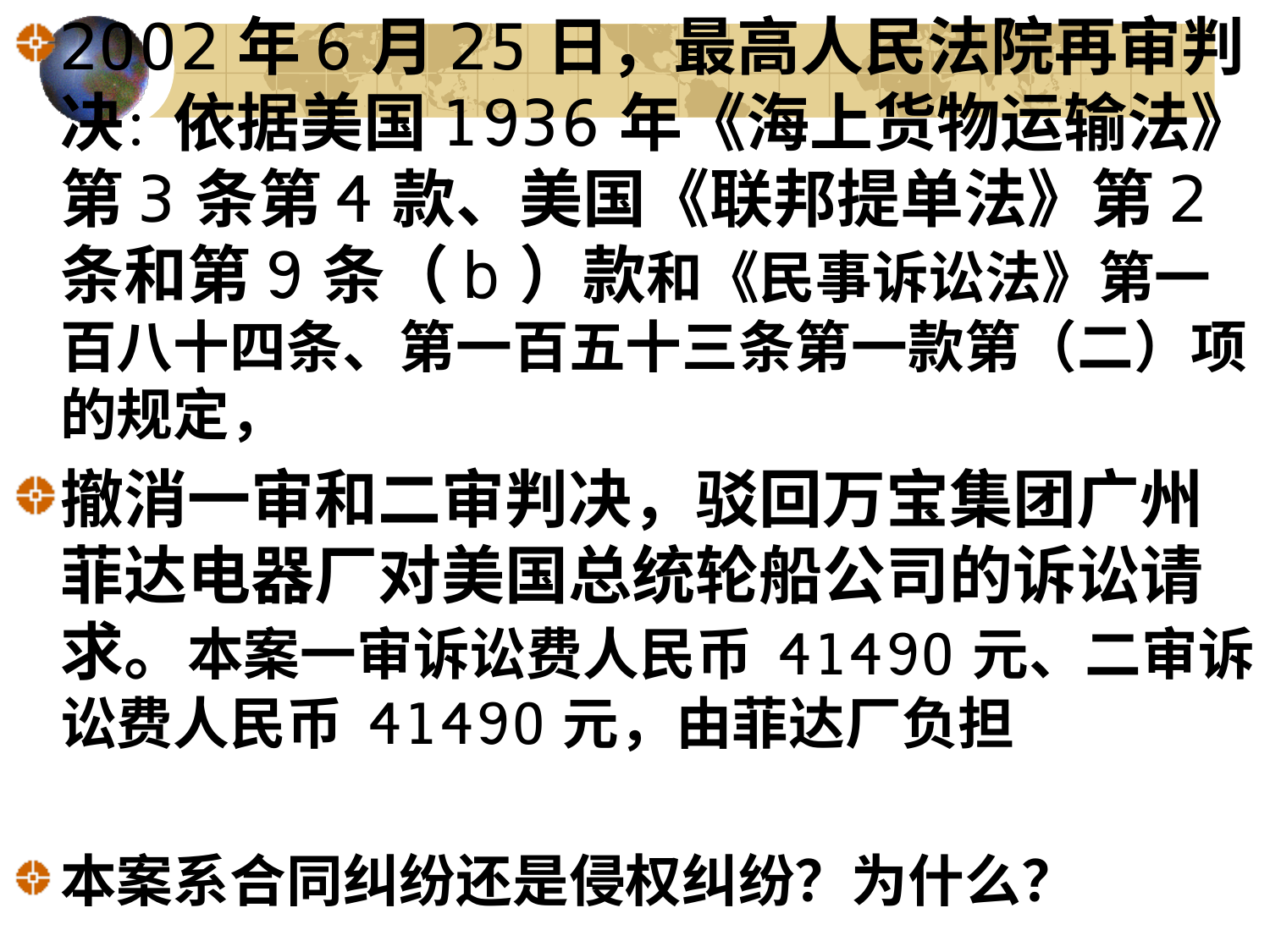

2002年6月25日，最高人民法院再审判决：依据美国1936年《海上货物运输法》第3条第4款、美国《联邦提单法》第2条和第9条（b）款和《民事诉讼法》第一百八十四条、第一百五十三条第一款第（二）项的规定，
撤消一审和二审判决，驳回万宝集团广州菲达电器厂对美国总统轮船公司的诉讼请求。本案一审诉讼费人民币 41490元、二审诉讼费人民币 41490元，由菲达厂负担

本案系合同纠纷还是侵权纠纷？为什么？